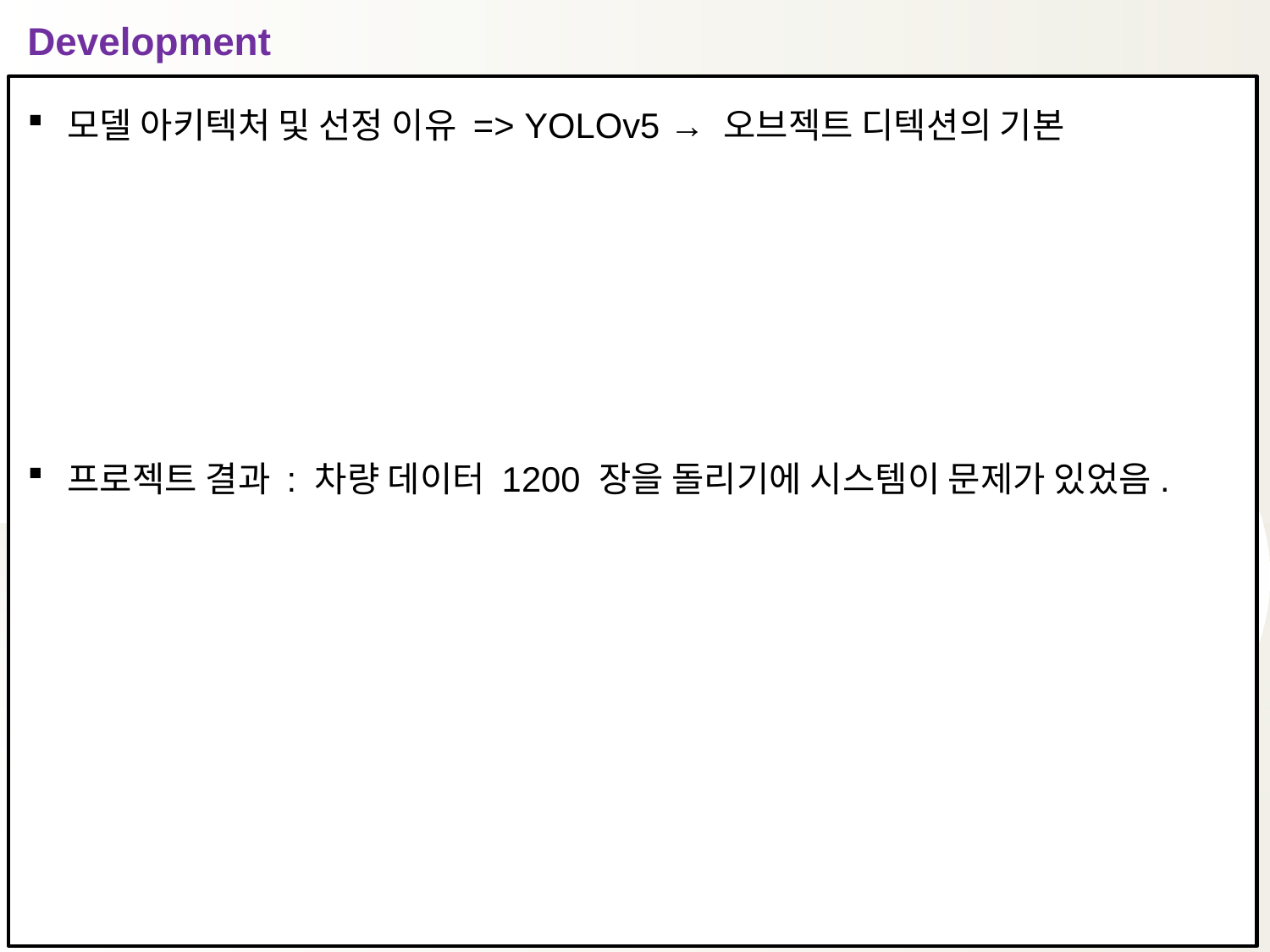

Development

모델 아키텍처 및 선정 이유 => YOLOv5 → 오브젝트 디텍션의 기본
프로젝트 결과 : 차량 데이터 1200 장을 돌리기에 시스템이 문제가 있었음.